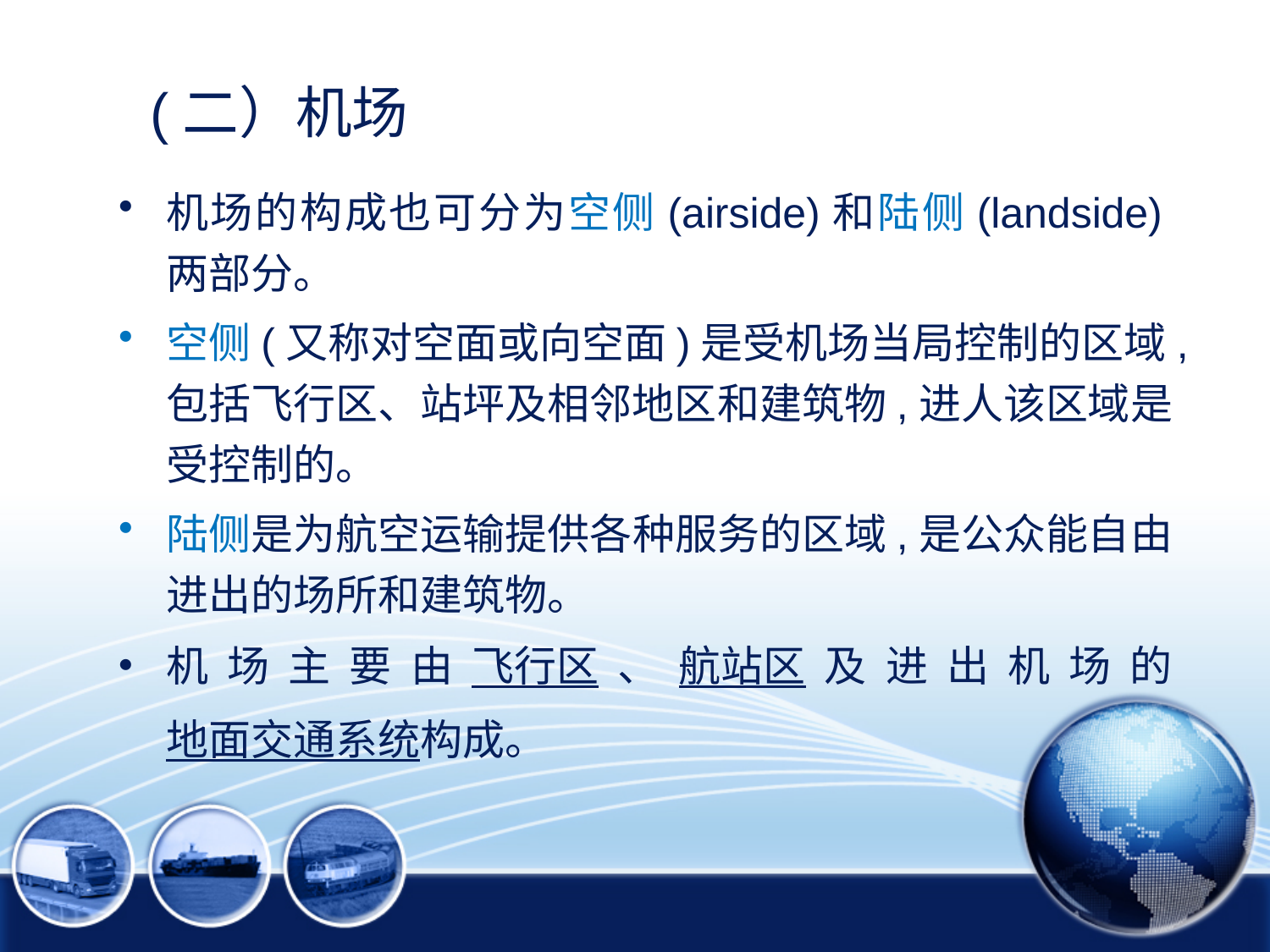

# (二）机场
机场的构成也可分为空侧(airside)和陆侧(landside)两部分。
空侧(又称对空面或向空面)是受机场当局控制的区域,包括飞行区、站坪及相邻地区和建筑物,进人该区域是受控制的。
陆侧是为航空运输提供各种服务的区域,是公众能自由进出的场所和建筑物。
机场主要由飞行区、航站区及进出机场的地面交通系统构成。